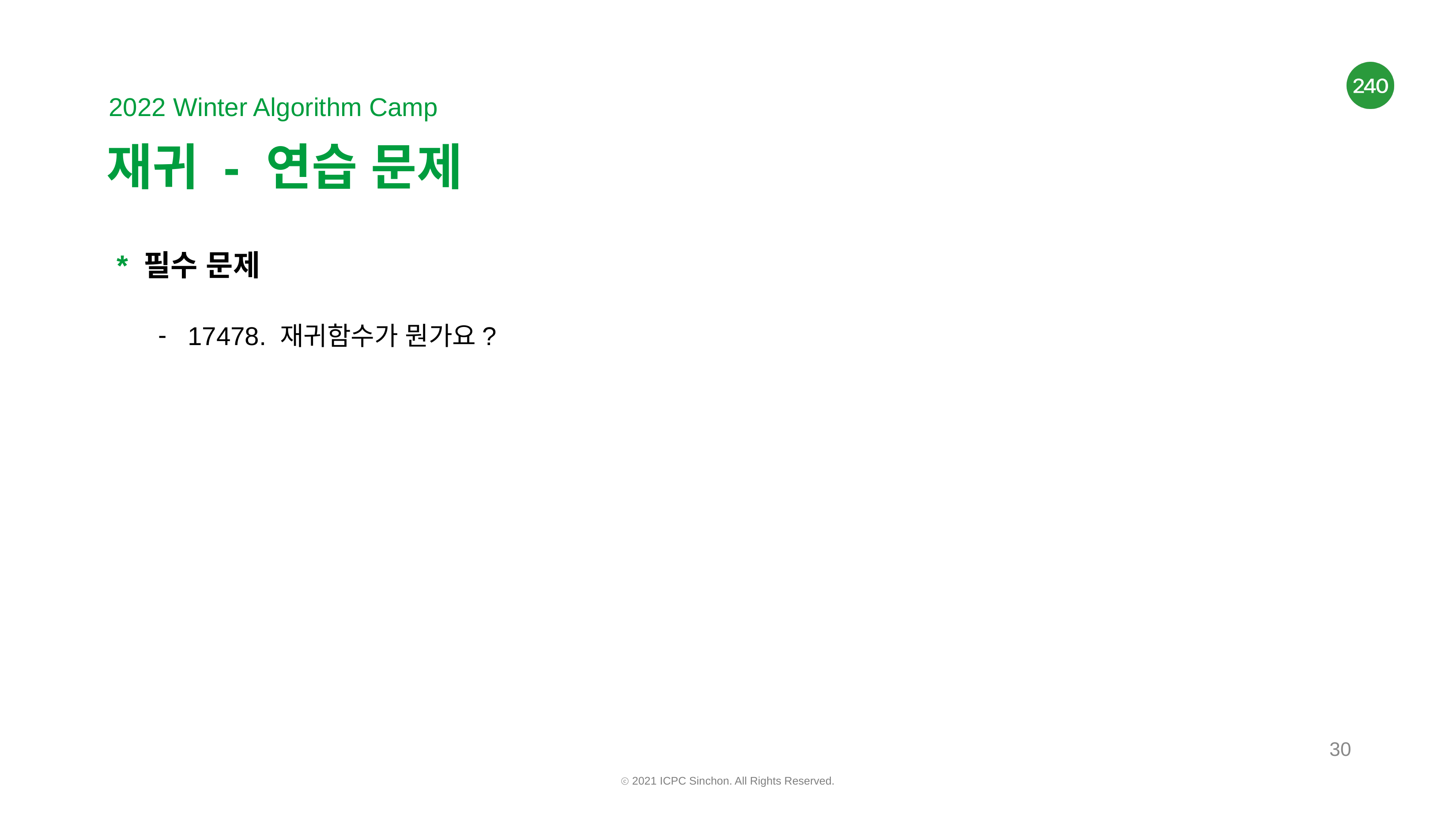

# 재귀 - 연습 문제
* 필수 문제
17478. 재귀함수가 뭔가요?
30
ⓒ 2021 ICPC Sinchon. All Rights Reserved.